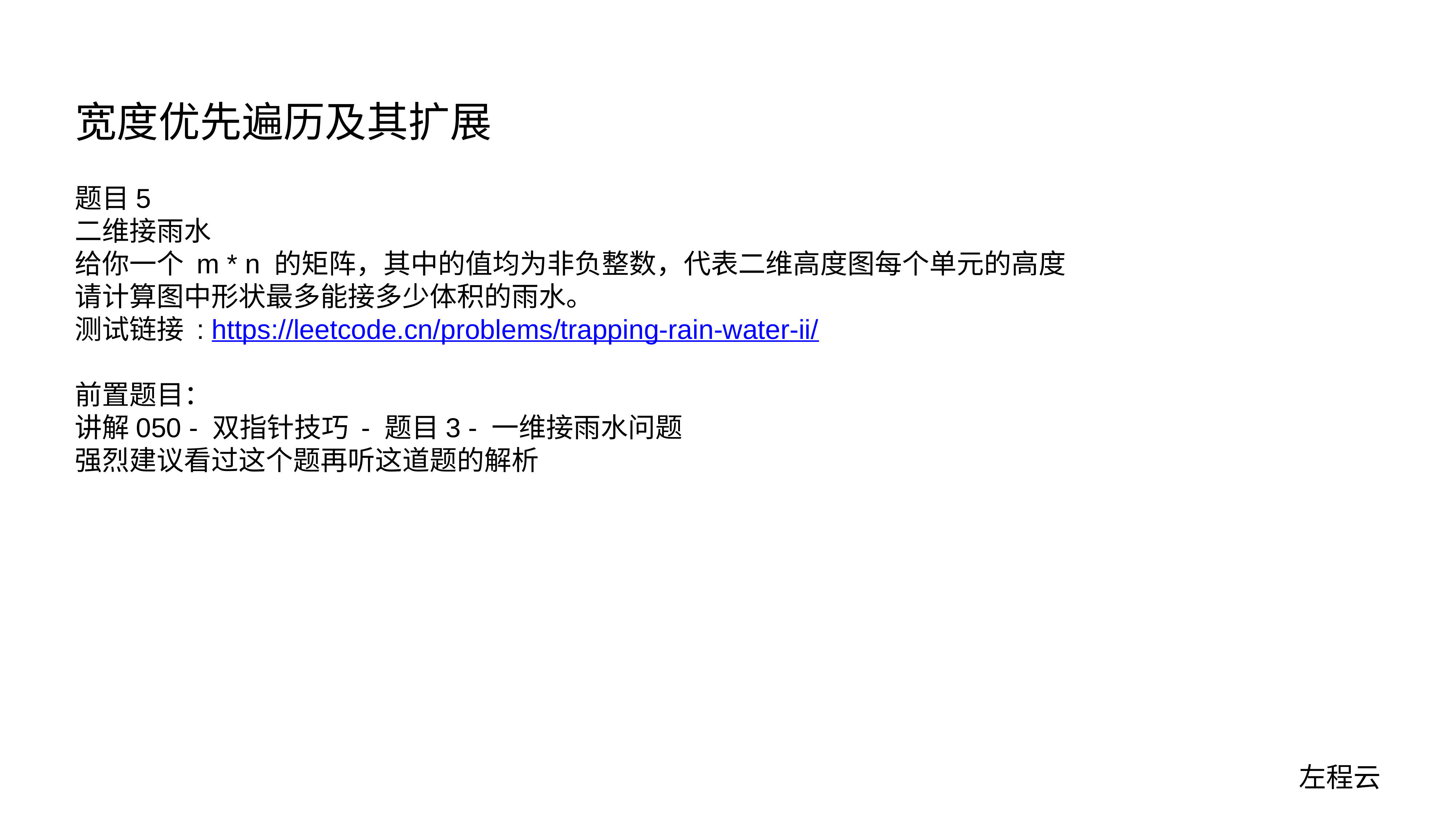

# 宽度优先遍历及其扩展
题目5
二维接雨水
给你一个 m * n 的矩阵，其中的值均为非负整数，代表二维高度图每个单元的高度
请计算图中形状最多能接多少体积的雨水。
测试链接 : https://leetcode.cn/problems/trapping-rain-water-ii/

前置题目：
讲解050 - 双指针技巧 - 题目3 - 一维接雨水问题
强烈建议看过这个题再听这道题的解析
左程云